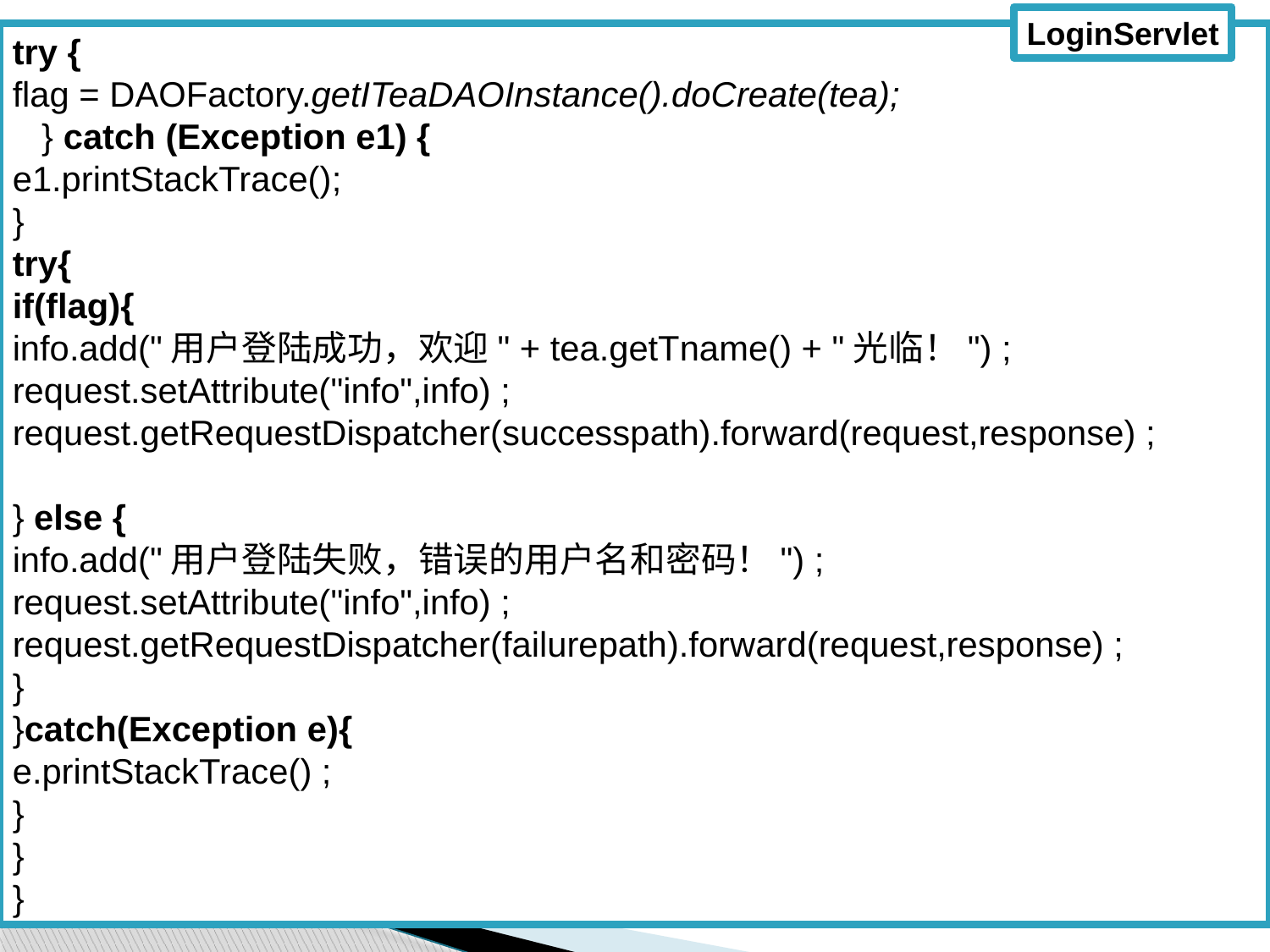

LoginServlet
try {
flag = DAOFactory.getITeaDAOInstance().doCreate(tea);
   } catch (Exception e1) {
e1.printStackTrace();
}
try{
if(flag){
info.add("用户登陆成功，欢迎" + tea.getTname() + "光临！") ;
request.setAttribute("info",info) ;
request.getRequestDispatcher(successpath).forward(request,response) ;

} else {
info.add("用户登陆失败，错误的用户名和密码！") ;
request.setAttribute("info",info) ;
request.getRequestDispatcher(failurepath).forward(request,response) ;
}
}catch(Exception e){
e.printStackTrace() ;
}
}
}